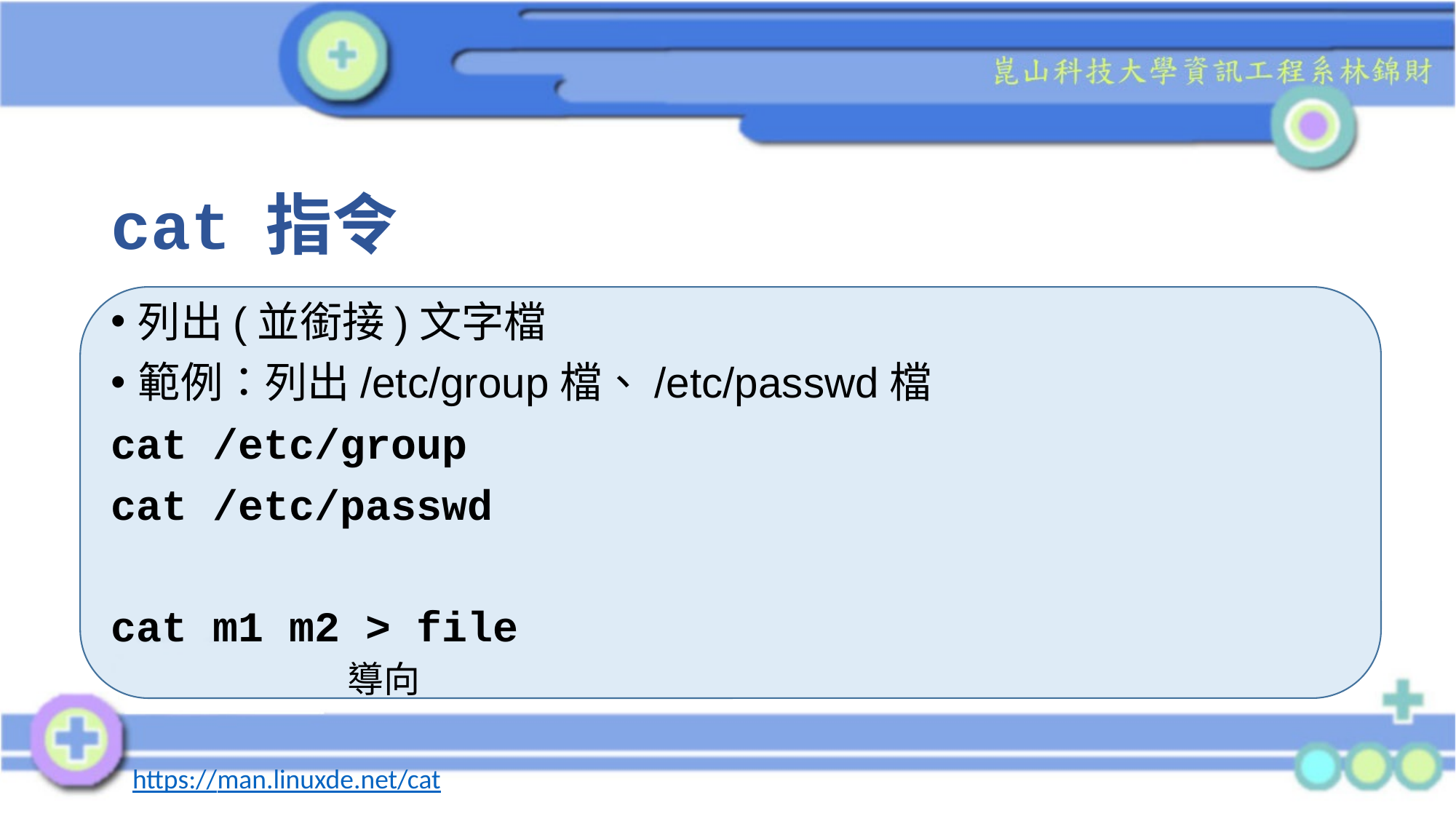

# cat 指令

列出(並銜接)文字檔
範例：列出/etc/group檔、/etc/passwd檔
cat /etc/group
cat /etc/passwd

cat m1 m2 > file
導向
https://man.linuxde.net/cat